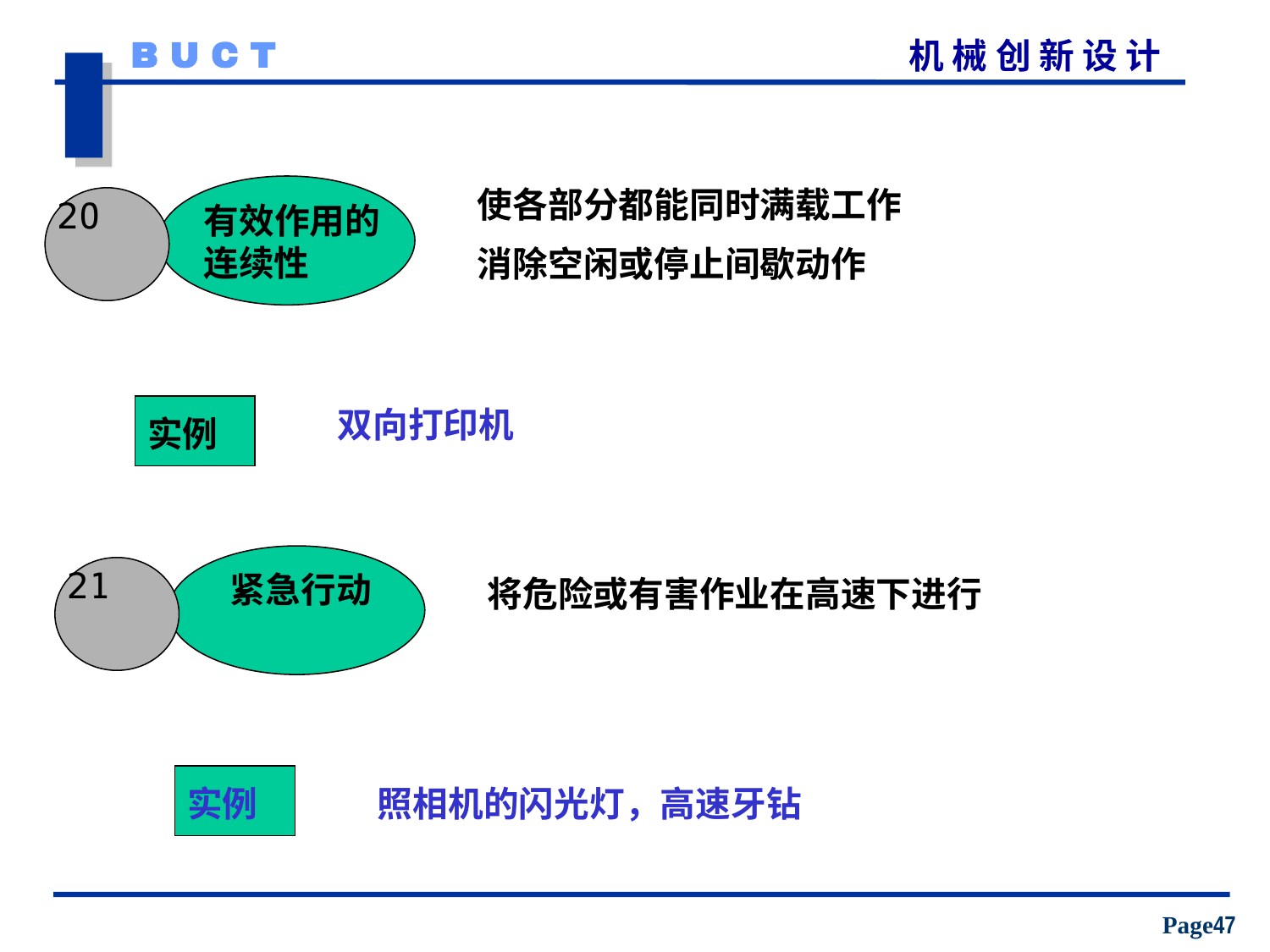

有效作用的连续性

20
使各部分都能同时满载工作
消除空闲或停止间歇动作

实例
双向打印机

 紧急行动

21
将危险或有害作业在高速下进行

实例
照相机的闪光灯，高速牙钻
Page47